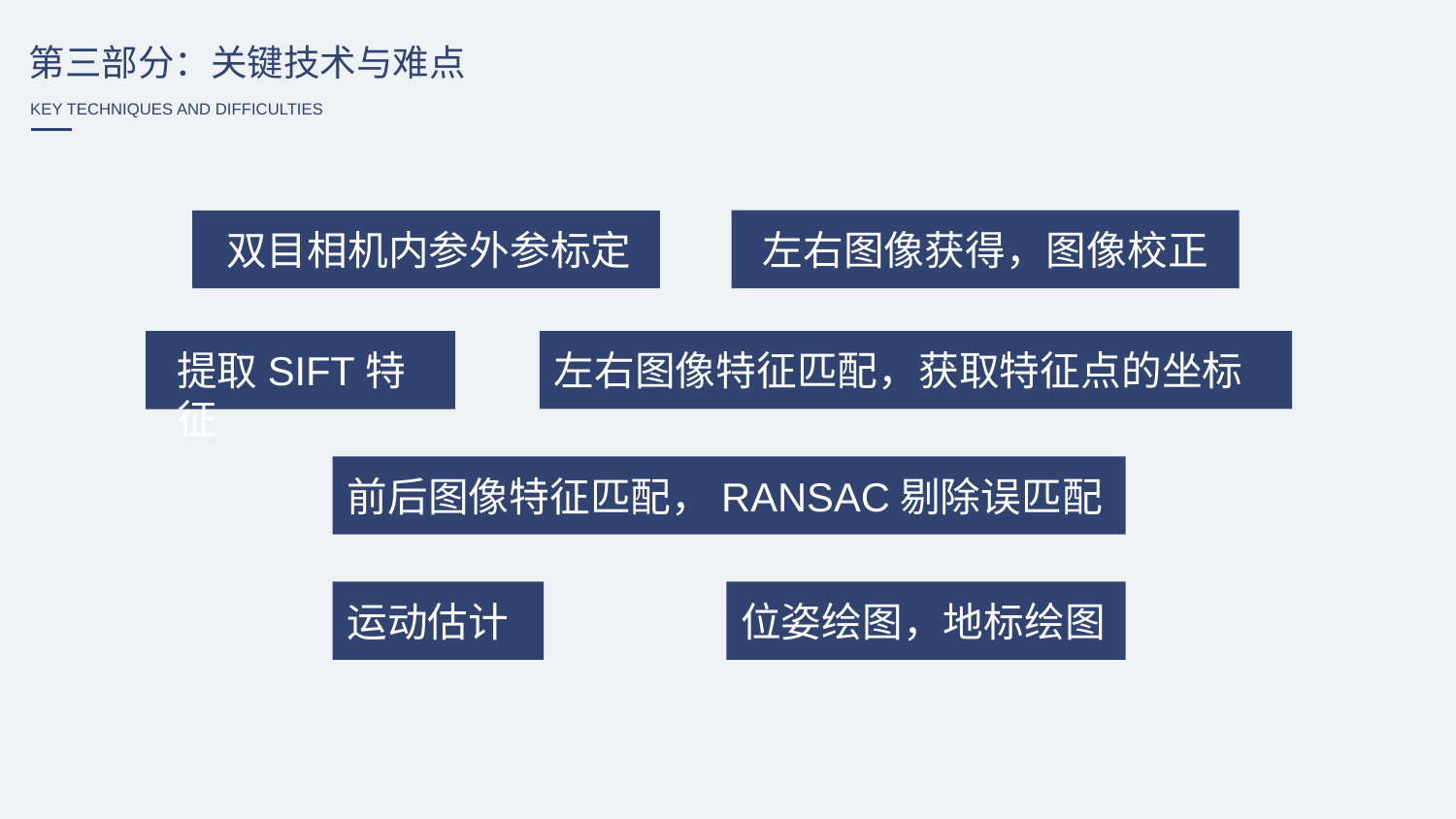

第三部分：关键技术与难点
KEY TECHNIQUES AND DIFFICULTIES

左右图像获得，图像校正

双目相机内参外参标定

左右图像特征匹配，获取特征点的坐标

提取SIFT特征

前后图像特征匹配，RANSAC剔除误匹配

运动估计

位姿绘图，地标绘图